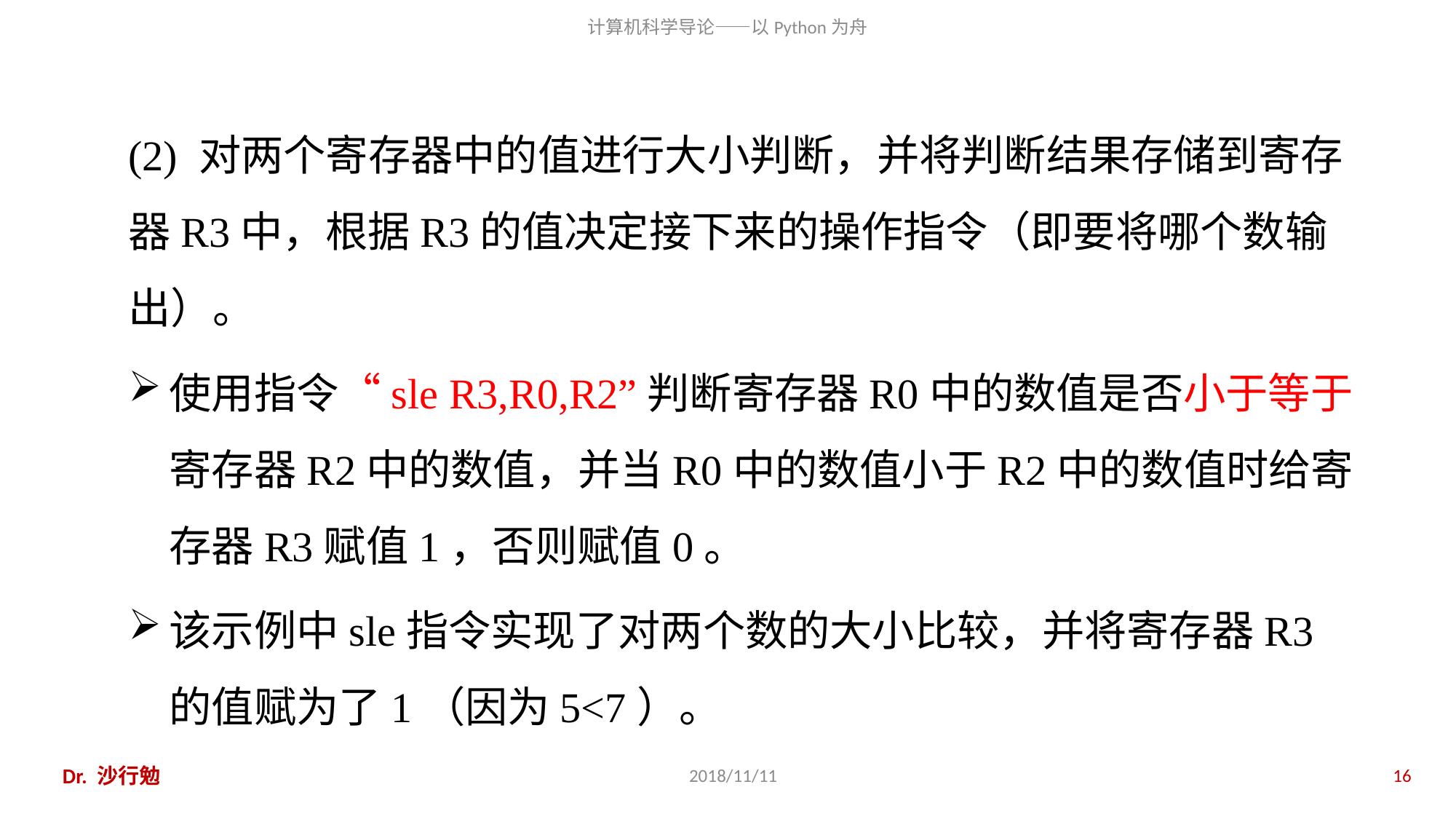

(2) 对两个寄存器中的值进行大小判断，并将判断结果存储到寄存器R3中，根据R3的值决定接下来的操作指令（即要将哪个数输出）。
使用指令“sle R3,R0,R2”判断寄存器R0中的数值是否小于等于寄存器R2中的数值，并当R0中的数值小于R2中的数值时给寄存器R3赋值1，否则赋值0。
该示例中sle指令实现了对两个数的大小比较，并将寄存器R3的值赋为了1（因为5<7）。
Dr. 沙行勉
2018/11/11
16